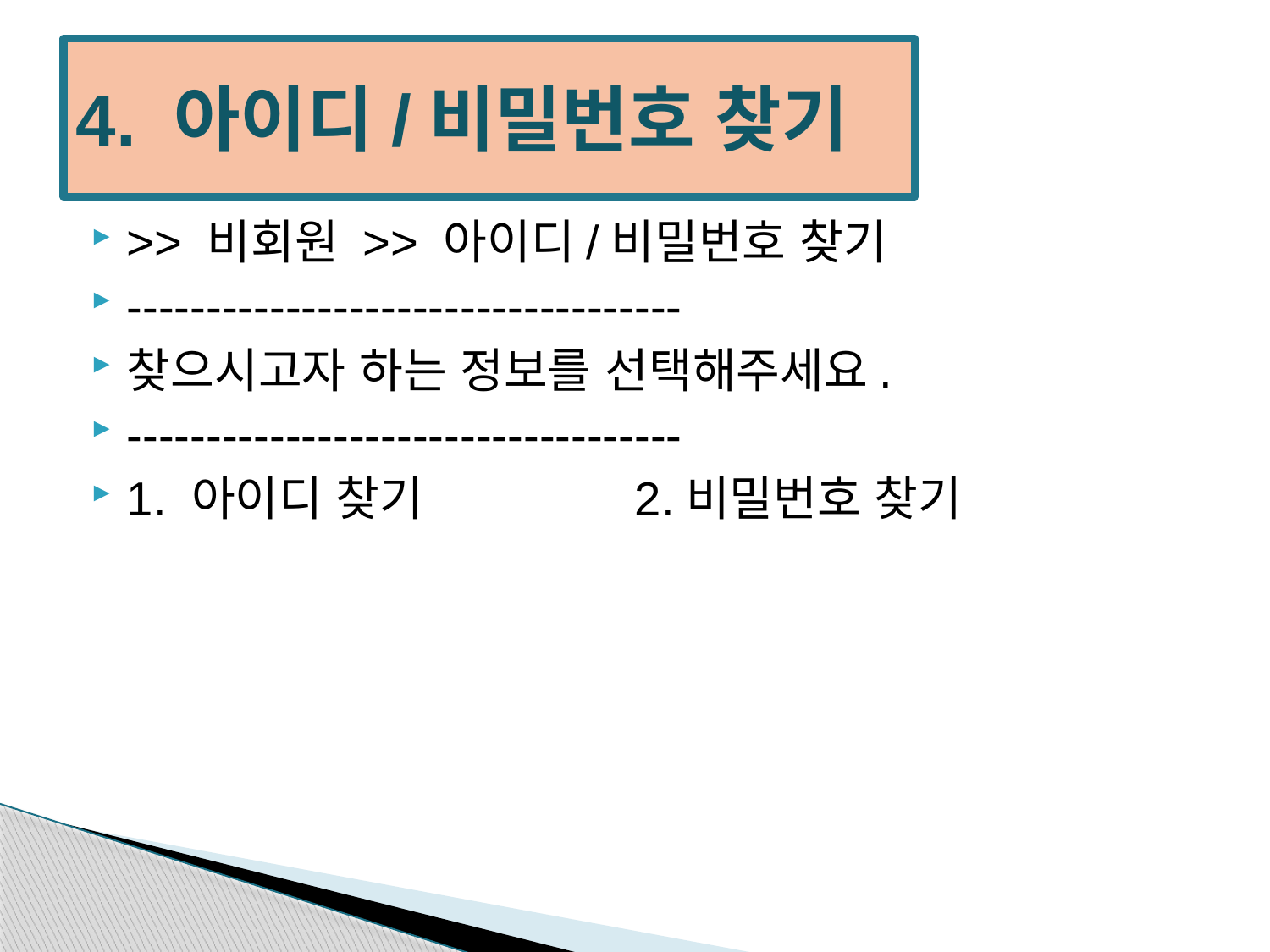

# 4. 아이디/비밀번호 찾기
>> 비회원 >> 아이디/비밀번호 찾기
-----------------------------------
찾으시고자 하는 정보를 선택해주세요.
-----------------------------------
1. 아이디 찾기		2.비밀번호 찾기